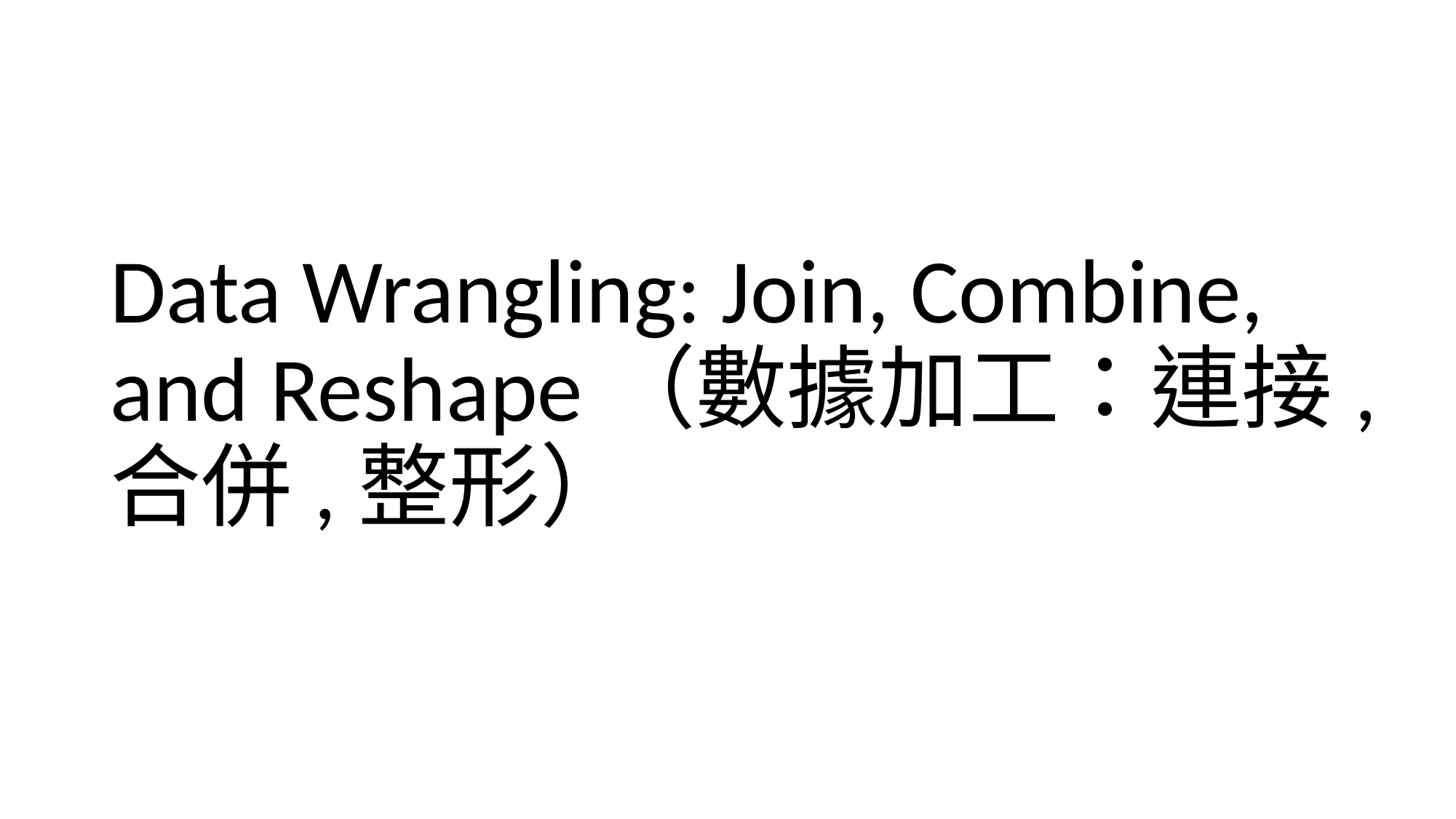

# Data Wrangling: Join, Combine, and Reshape（數據加工：連接,合併,整形）